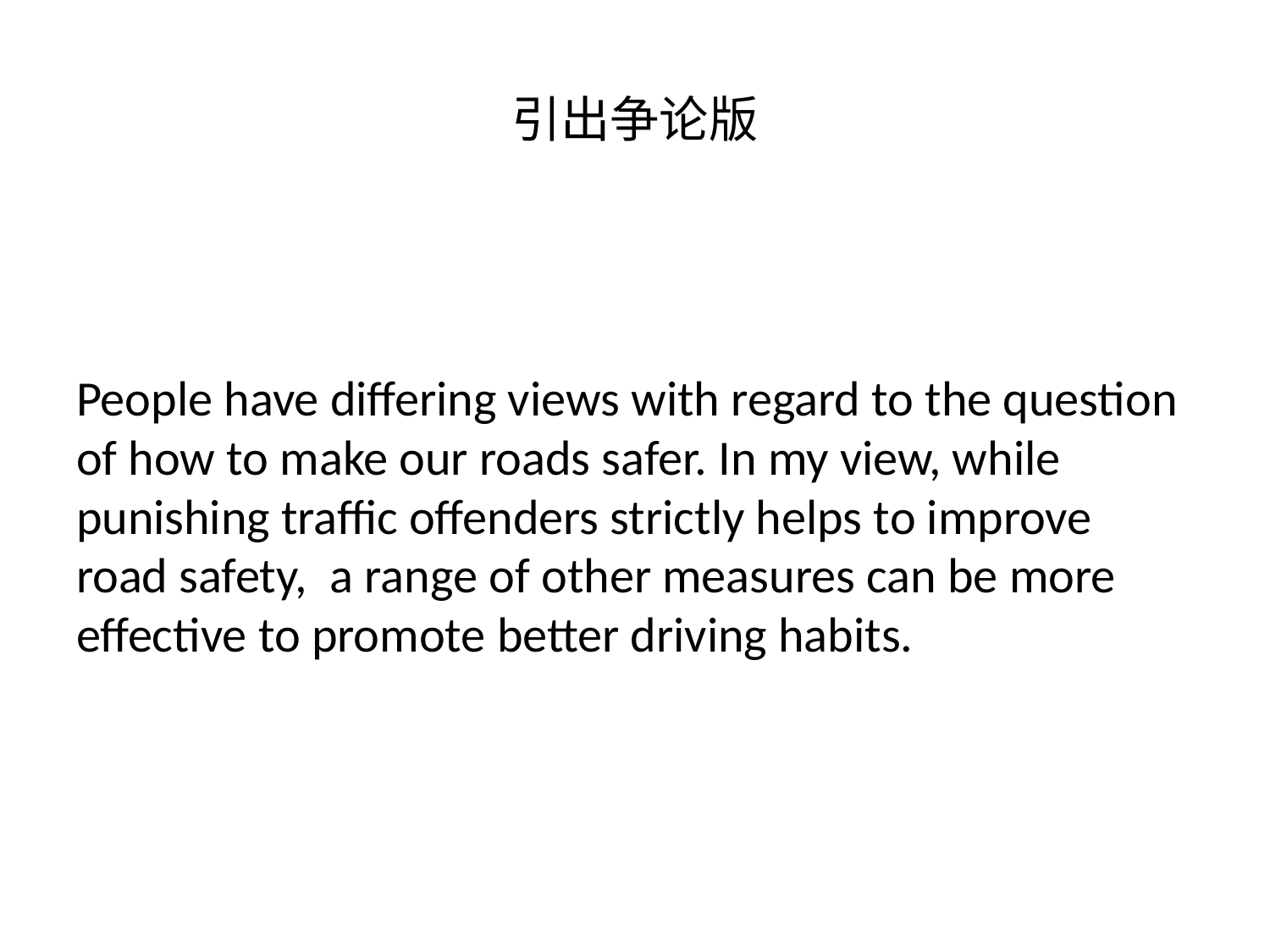

# 引出争论版

People have differing views with regard to the question of how to make our roads safer. In my view, while punishing traffic offenders strictly helps to improve road safety,  a range of other measures can be more effective to promote better driving habits.